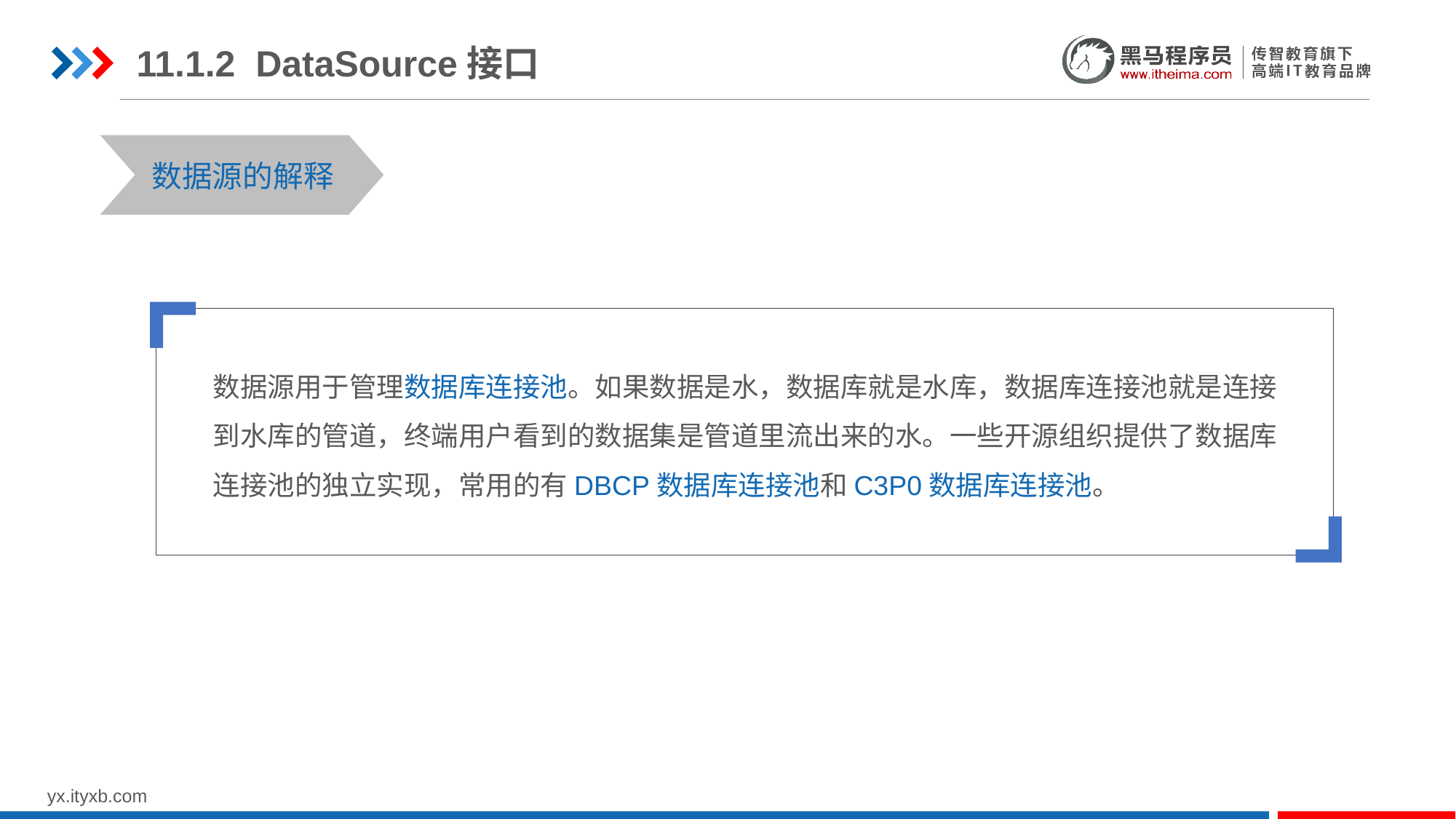

11.1.2  DataSource接口

STEP  01
STEP  03
数据源的解释

数据源用于管理数据库连接池。如果数据是水，数据库就是水库，数据库连接池就是连接到水库的管道，终端用户看到的数据集是管道里流出来的水。一些开源组织提供了数据库连接池的独立实现，常用的有DBCP数据库连接池和C3P0数据库连接池。